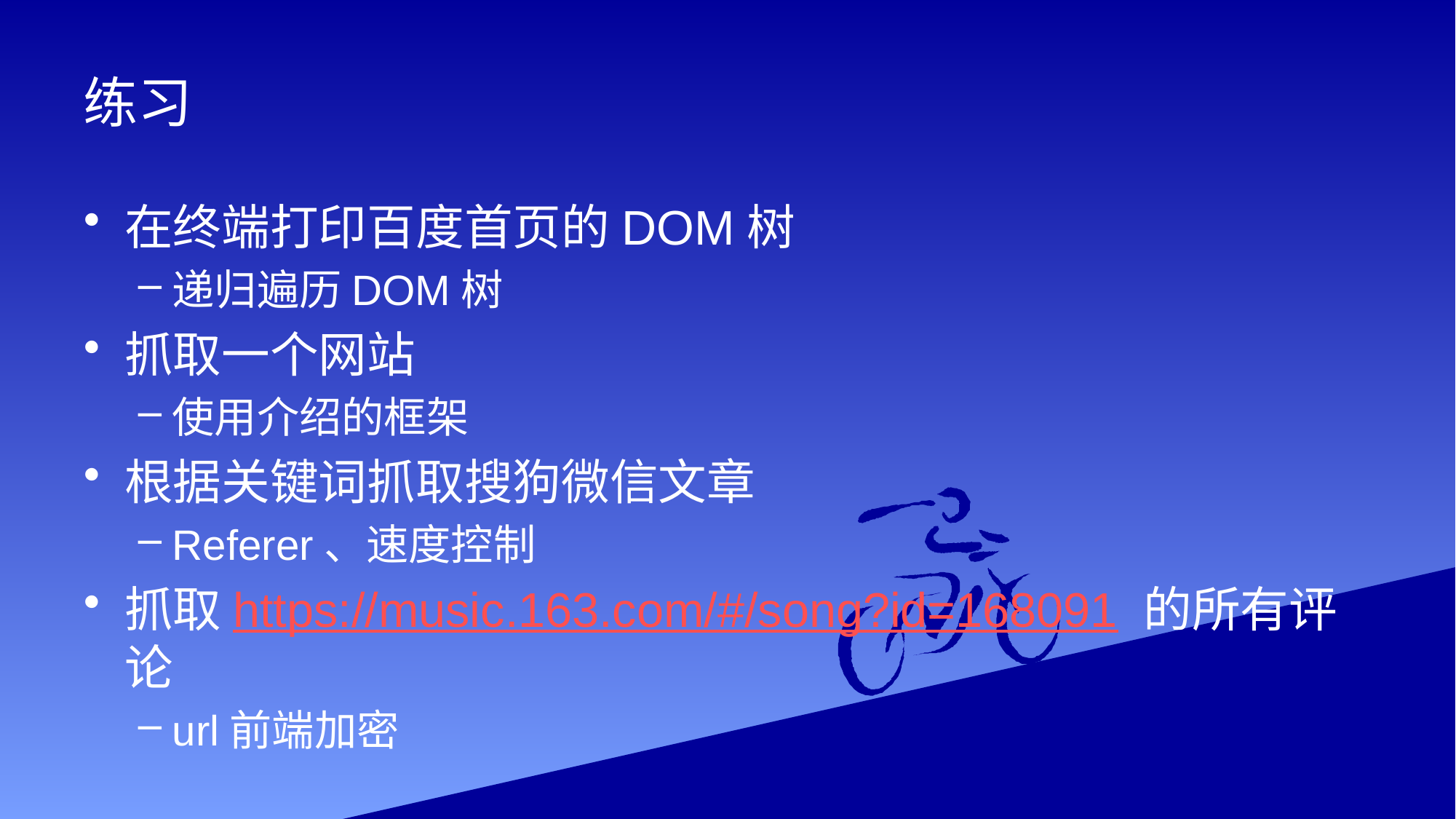

# 练习
在终端打印百度首页的DOM树
递归遍历DOM树
抓取一个网站
使用介绍的框架
根据关键词抓取搜狗微信文章
Referer、速度控制
抓取https://music.163.com/#/song?id=168091 的所有评论
url前端加密